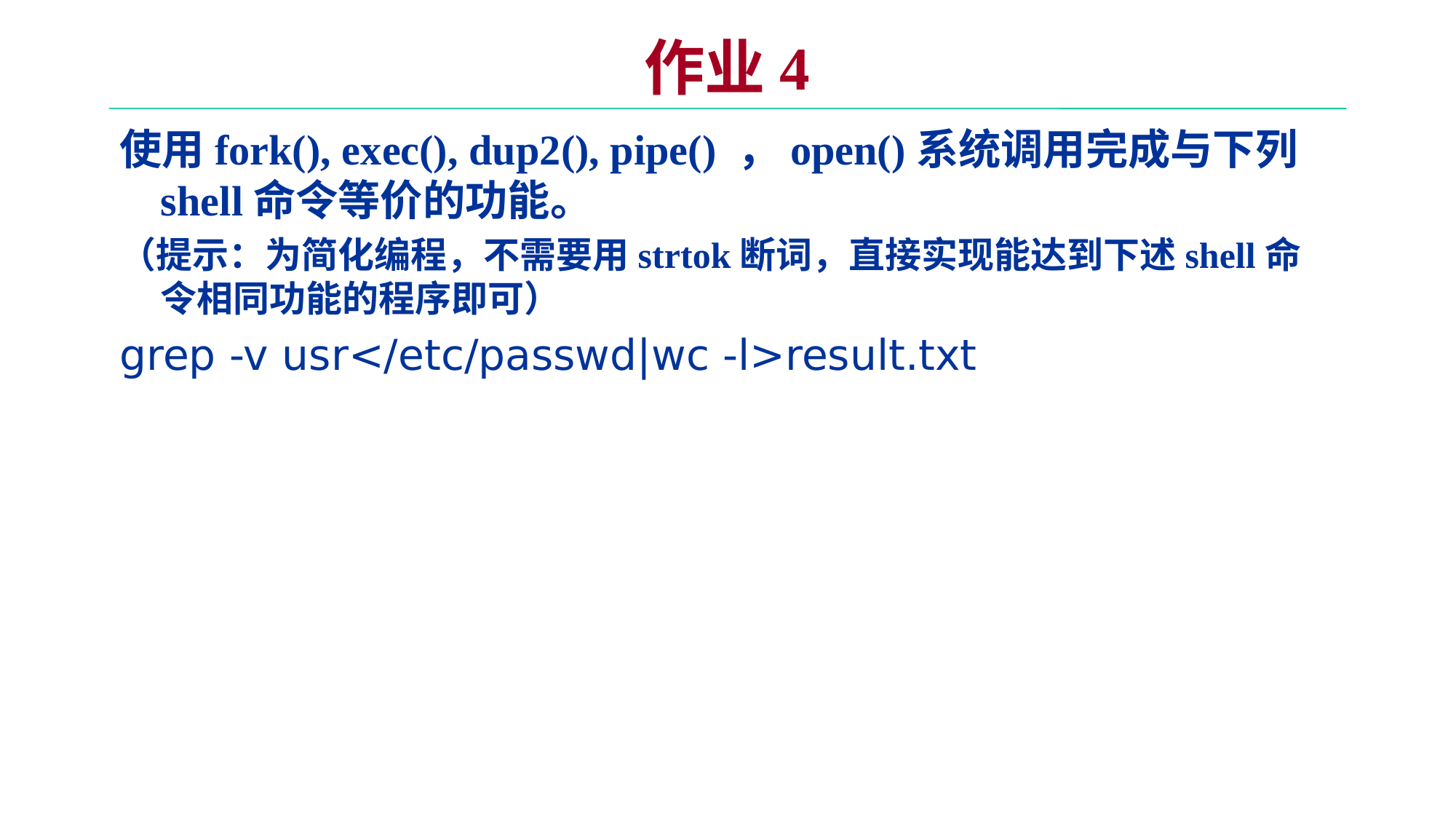

# 作业4
使用fork(), exec(), dup2(), pipe() ，open()系统调用完成与下列shell命令等价的功能。
（提示：为简化编程，不需要用strtok断词，直接实现能达到下述shell命令相同功能的程序即可）
grep -v usr</etc/passwd|wc -l>result.txt